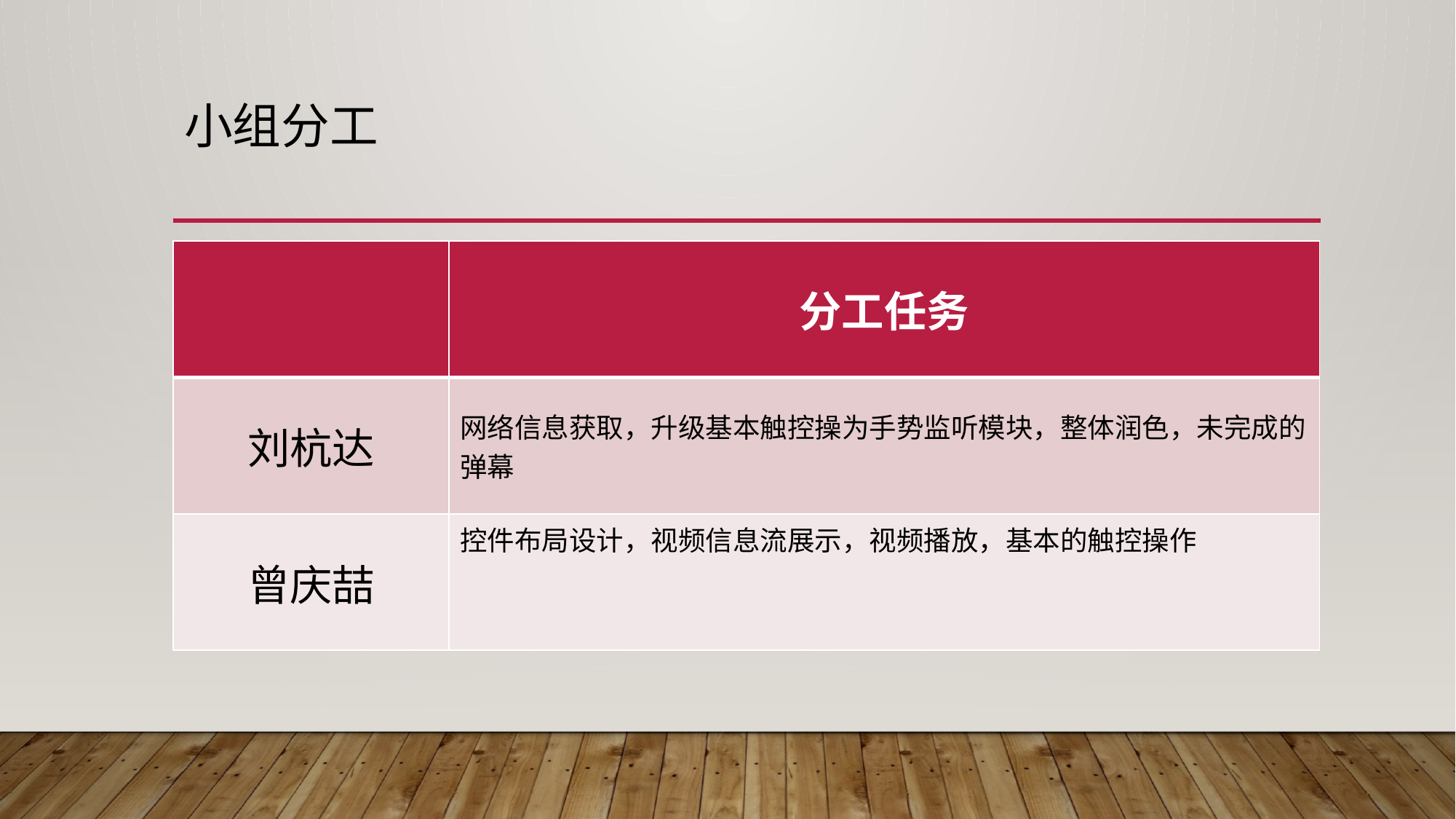

# 小组分工
|  | 分工任务 |
| --- | --- |
| 刘杭达 | 网络信息获取，升级基本触控操为手势监听模块，整体润色，未完成的弹幕 |
| 曾庆喆 | 控件布局设计，视频信息流展示，视频播放，基本的触控操作 |